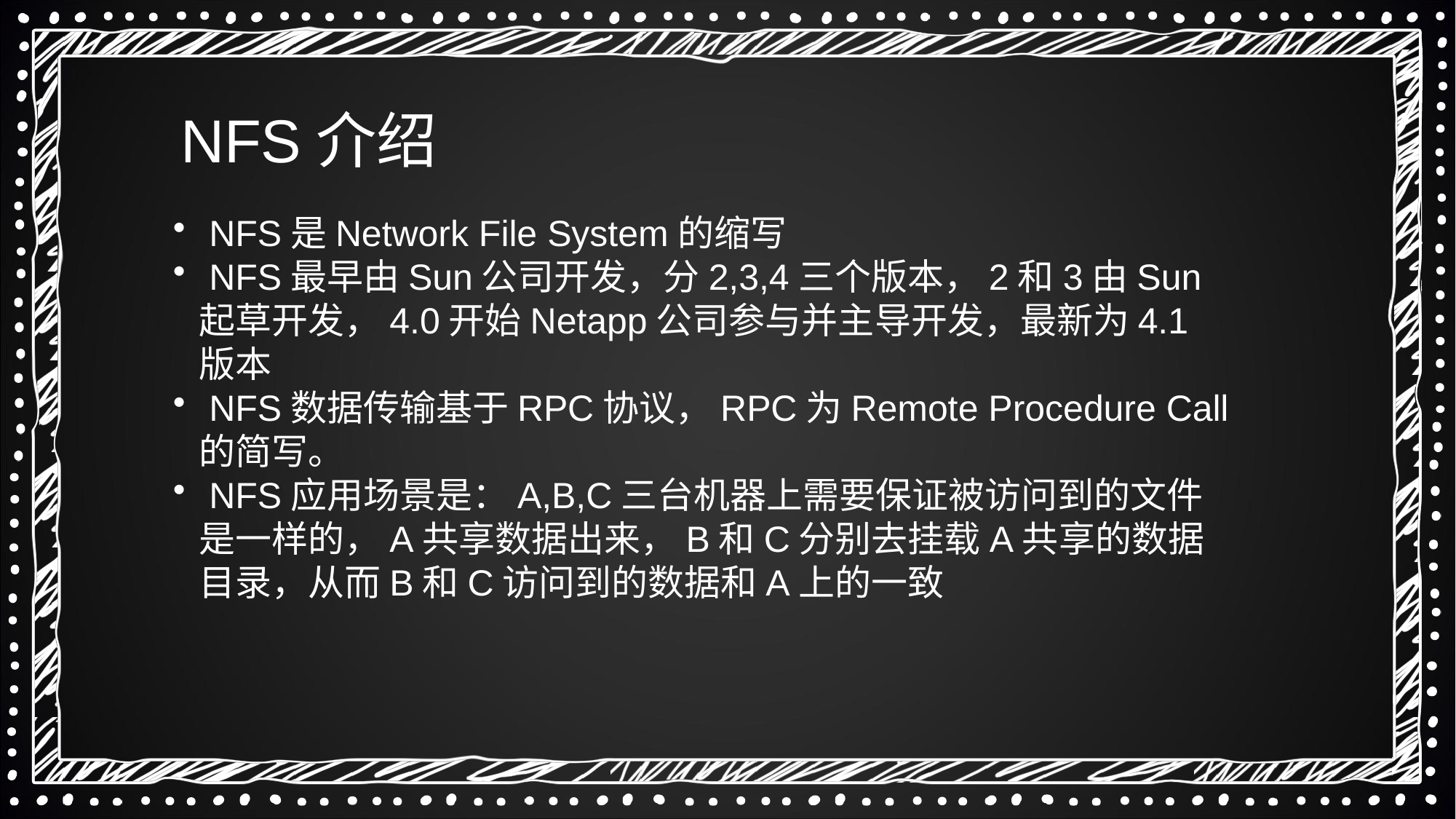

NFS介绍
 NFS是Network File System的缩写
 NFS最早由Sun公司开发，分2,3,4三个版本，2和3由Sun起草开发，4.0开始Netapp公司参与并主导开发，最新为4.1版本
 NFS数据传输基于RPC协议，RPC为Remote Procedure Call的简写。
 NFS应用场景是：A,B,C三台机器上需要保证被访问到的文件是一样的，A共享数据出来，B和C分别去挂载A共享的数据目录，从而B和C访问到的数据和A上的一致